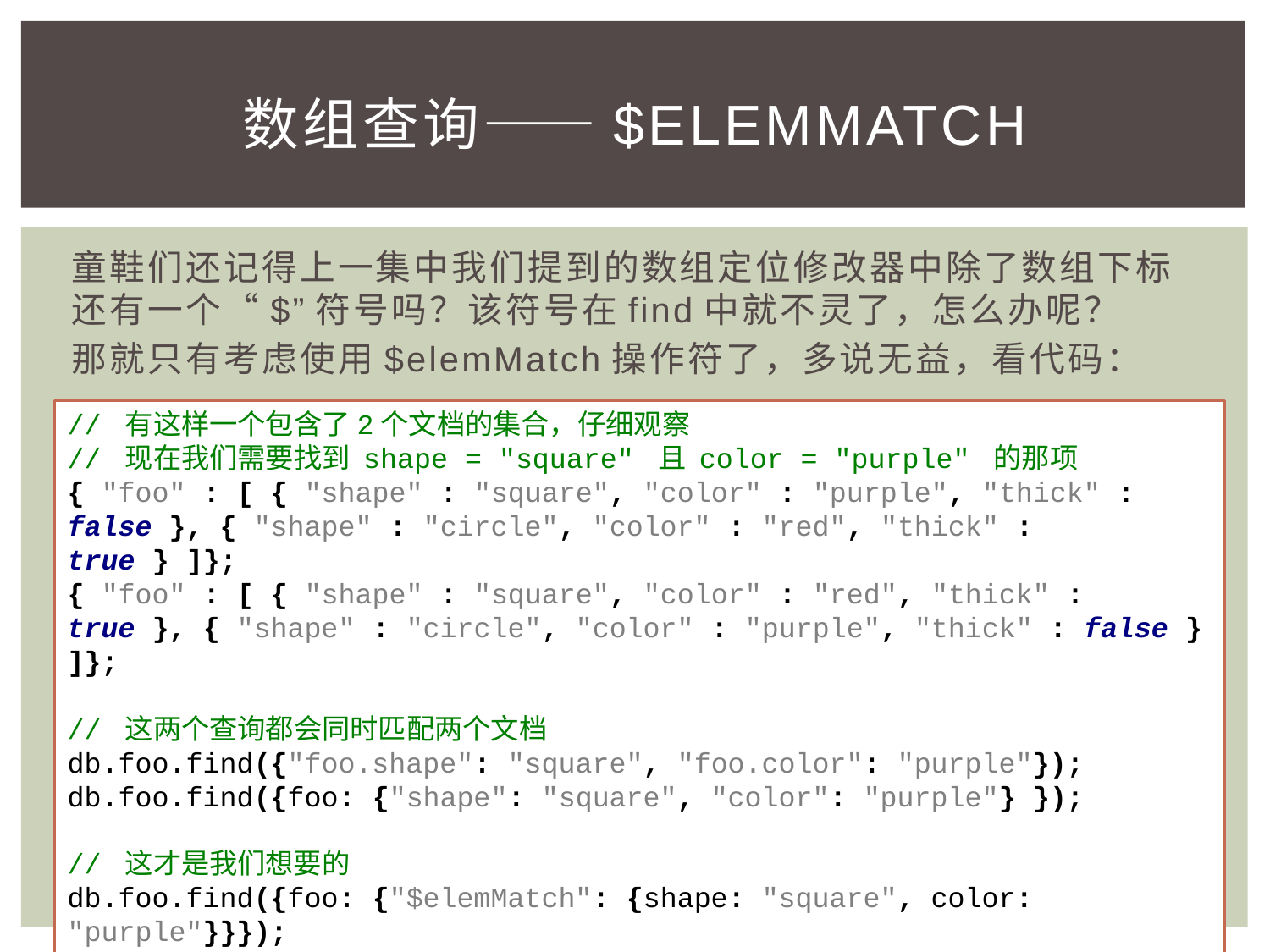

# 数组查询——$elemMatch
童鞋们还记得上一集中我们提到的数组定位修改器中除了数组下标还有一个“$”符号吗？该符号在find中就不灵了，怎么办呢？
那就只有考虑使用$elemMatch操作符了，多说无益，看代码：
// 有这样一个包含了2个文档的集合，仔细观察
// 现在我们需要找到 shape = "square" 且 color = "purple" 的那项
{ "foo" : [ { "shape" : "square", "color" : "purple", "thick" : false }, { "shape" : "circle", "color" : "red", "thick" : true } ]};
{ "foo" : [ { "shape" : "square", "color" : "red", "thick" : true }, { "shape" : "circle", "color" : "purple", "thick" : false } ]};

// 这两个查询都会同时匹配两个文档
db.foo.find({"foo.shape": "square", "foo.color": "purple"});
db.foo.find({foo: {"shape": "square", "color": "purple"} });

// 这才是我们想要的
db.foo.find({foo: {"$elemMatch": {shape: "square", color: "purple"}}});